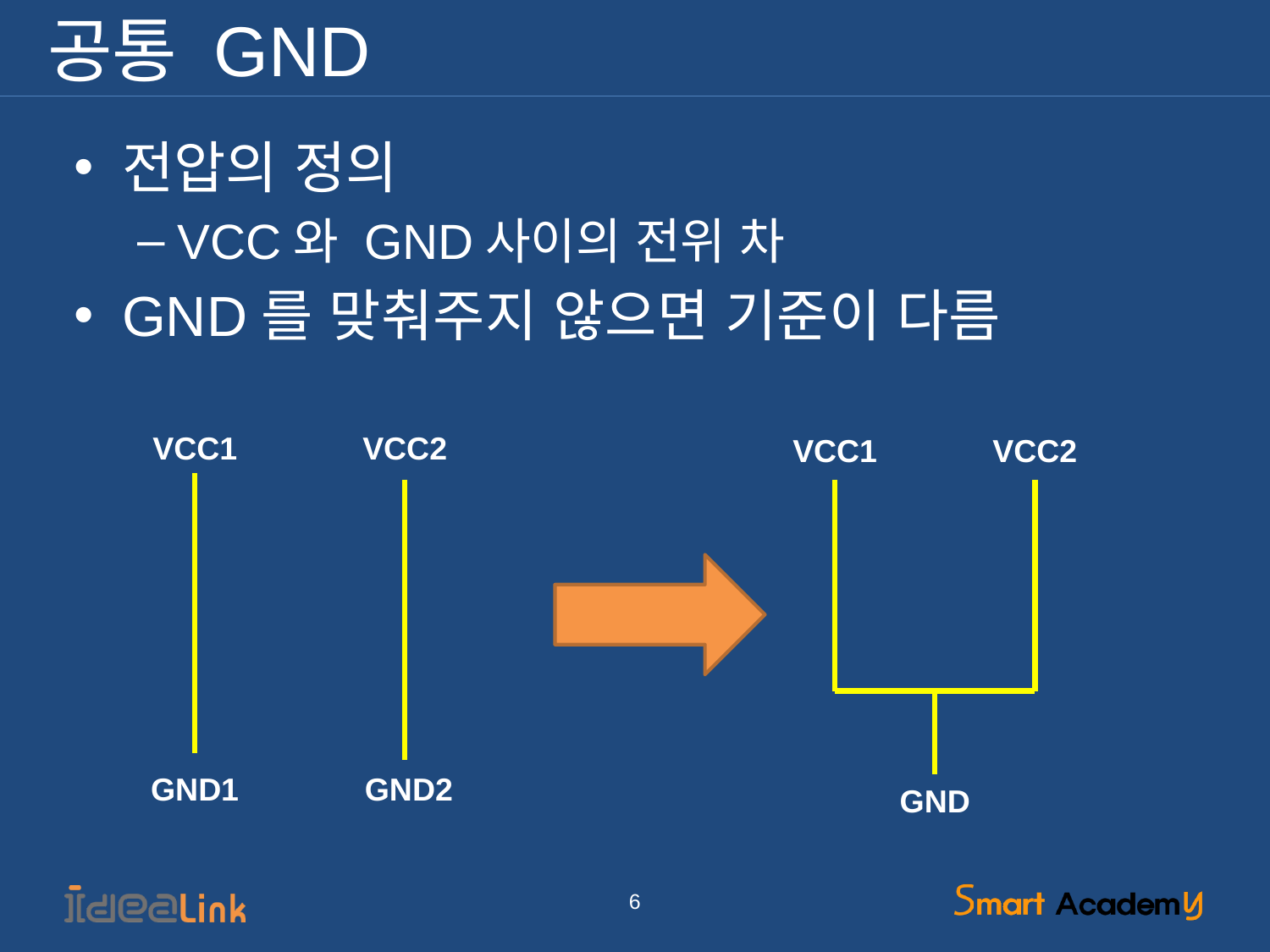

# 공통 GND
전압의 정의
VCC와 GND사이의 전위 차
GND를 맞춰주지 않으면 기준이 다름

VCC1
VCC2
VCC1
VCC2

GND1
GND2
GND
6